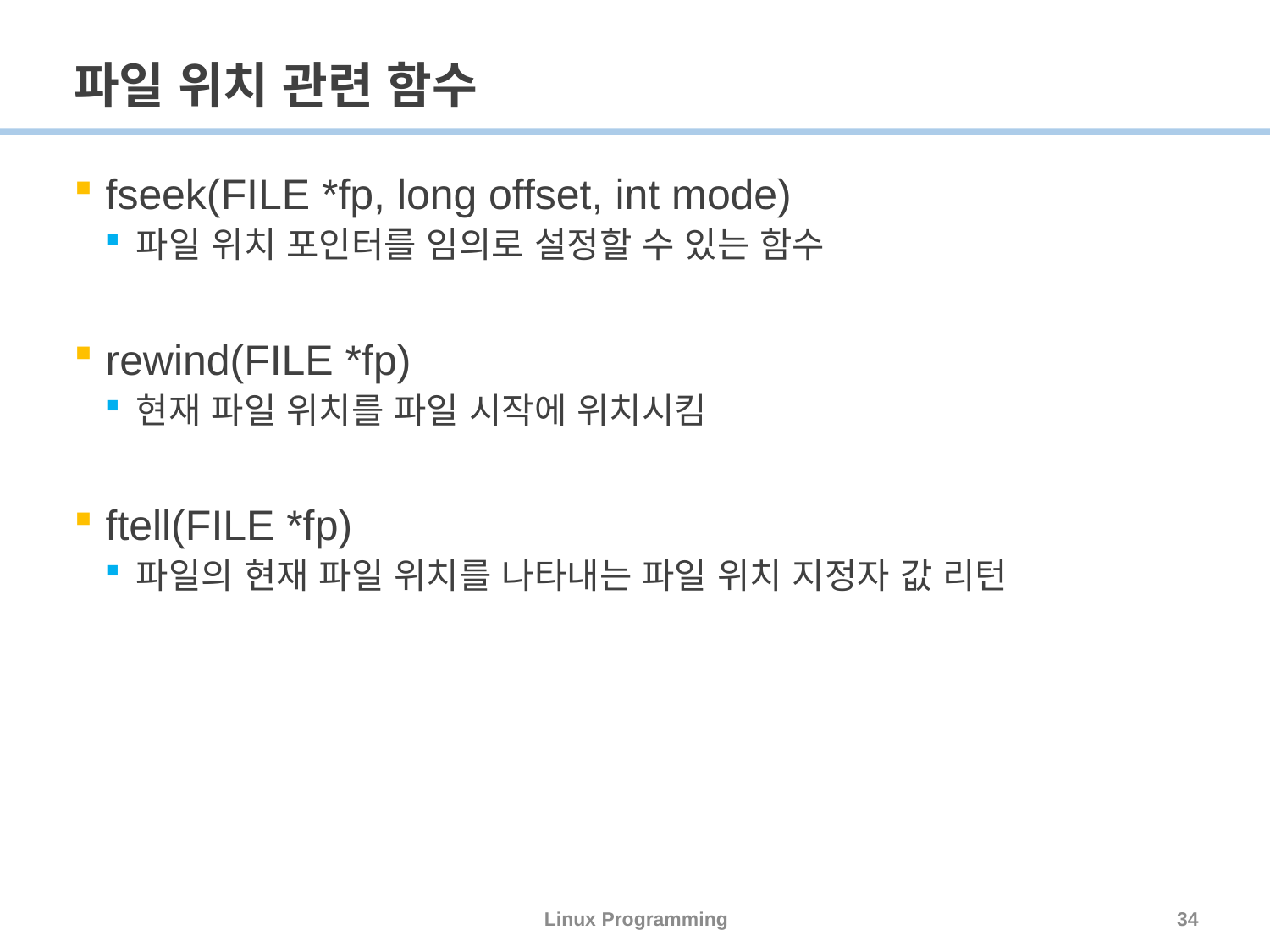

# 파일 위치 관련 함수
fseek(FILE *fp, long offset, int mode)
파일 위치 포인터를 임의로 설정할 수 있는 함수

rewind(FILE *fp)
현재 파일 위치를 파일 시작에 위치시킴

ftell(FILE *fp)
파일의 현재 파일 위치를 나타내는 파일 위치 지정자 값 리턴
Linux Programming
34